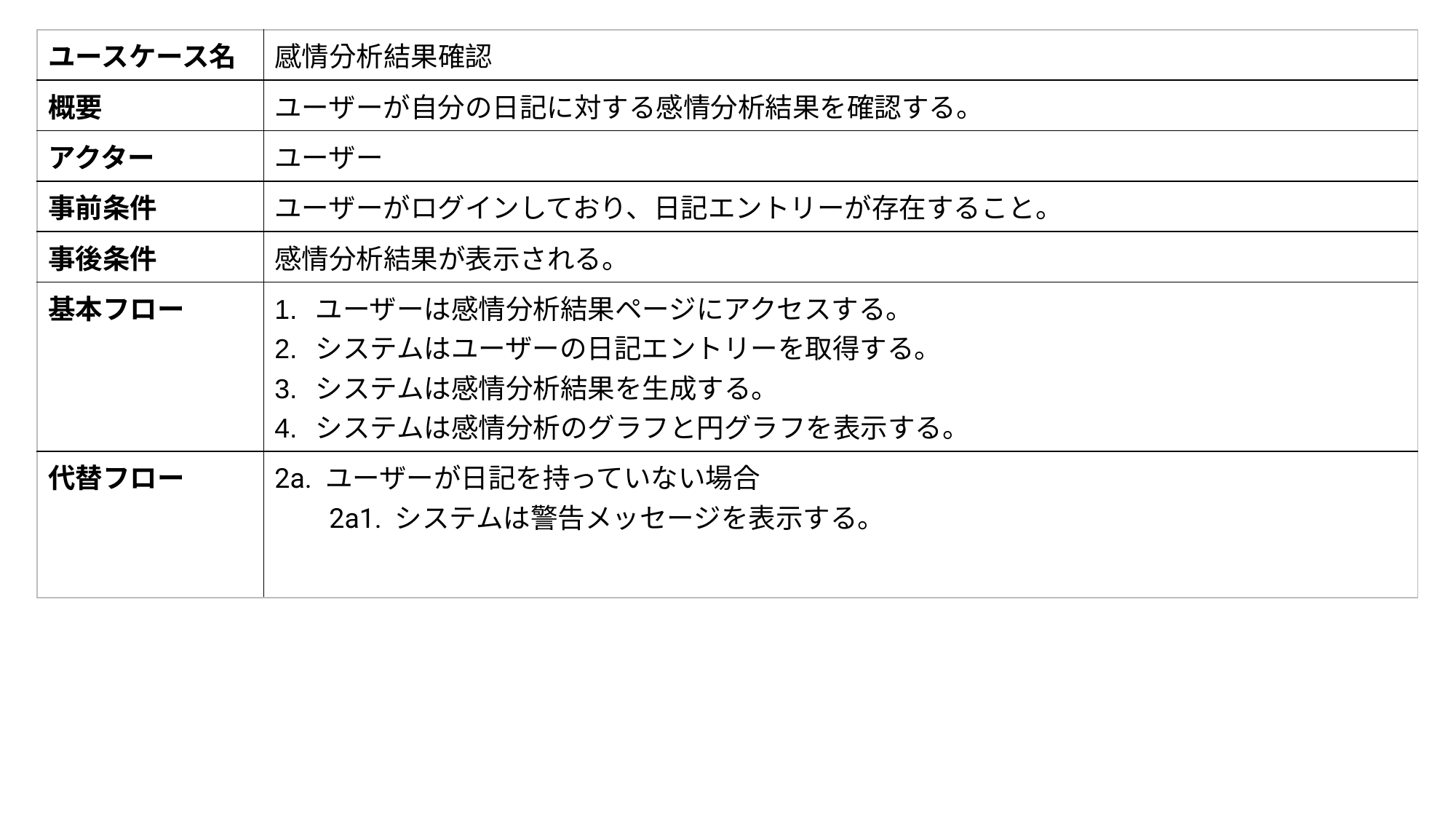

| ユースケース名 | 感情分析結果確認 |
| --- | --- |
| 概要 | ユーザーが自分の日記に対する感情分析結果を確認する。 |
| アクター | ユーザー |
| 事前条件 | ユーザーがログインしており、日記エントリーが存在すること。 |
| 事後条件 | 感情分析結果が表示される。 |
| 基本フロー | ユーザーは感情分析結果ページにアクセスする。 システムはユーザーの日記エントリーを取得する。 システムは感情分析結果を生成する。 システムは感情分析のグラフと円グラフを表示する。 |
| 代替フロー | 2a. ユーザーが日記を持っていない場合 2a1. システムは警告メッセージを表示する。 |